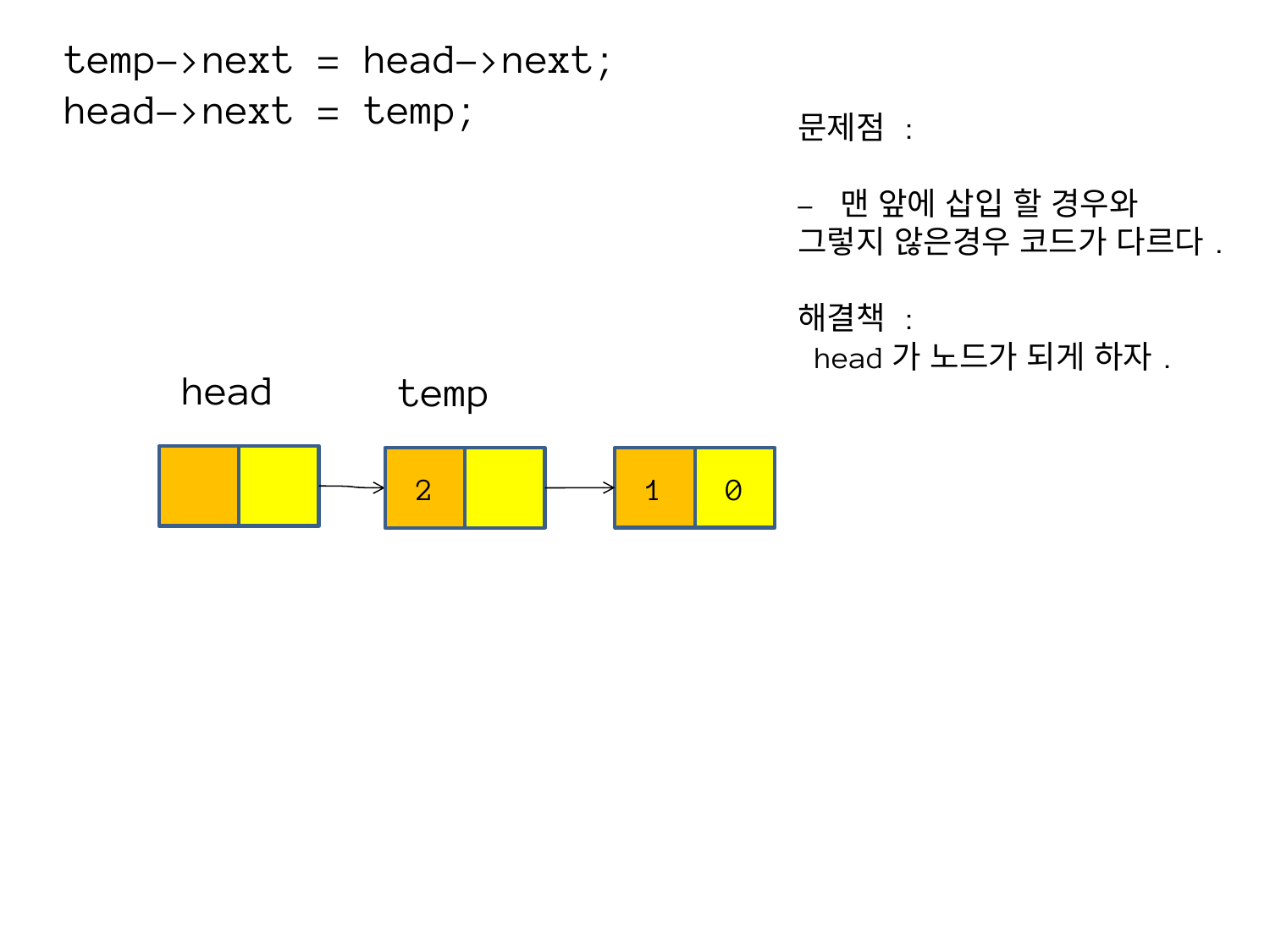

temp->next = head->next;
head->next = temp;

문제점 :

- 맨 앞에 삽입 할 경우와
그렇지 않은경우 코드가 다르다.

해결책 :
 head가 노드가 되게 하자.
head
temp

1
0
2